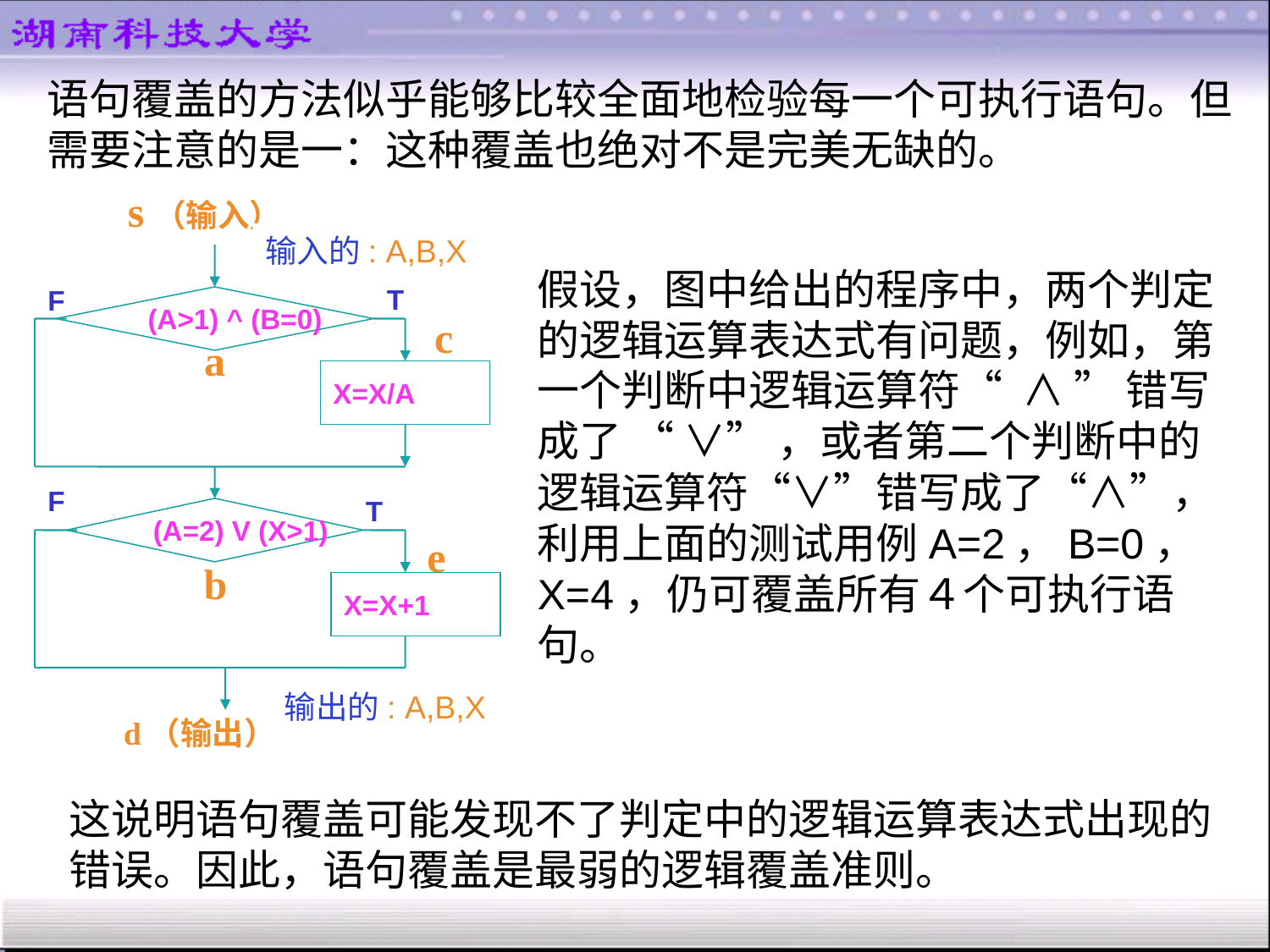

语句覆盖的方法似乎能够比较全面地检验每一个可执行语句。但需要注意的是一：这种覆盖也绝对不是完美无缺的。
s（输入）

T
F
(A>1) ^ (B=0)

X=X/A

F
T
(A=2) V (X>1)

X=X+1

c
a
e
b
d（输出）
输入的: A,B,X
输出的: A,B,X
假设，图中给出的程序中，两个判定的逻辑运算表达式有问题，例如，第一个判断中逻辑运算符“  ∧ ” 错写成了 “ ∨” ，或者第二个判断中的逻辑运算符“∨”错写成了“∧”，利用上面的测试用例A=2，B=0，X=4，仍可覆盖所有４个可执行语句。
这说明语句覆盖可能发现不了判定中的逻辑运算表达式出现的错误。因此，语句覆盖是最弱的逻辑覆盖准则。